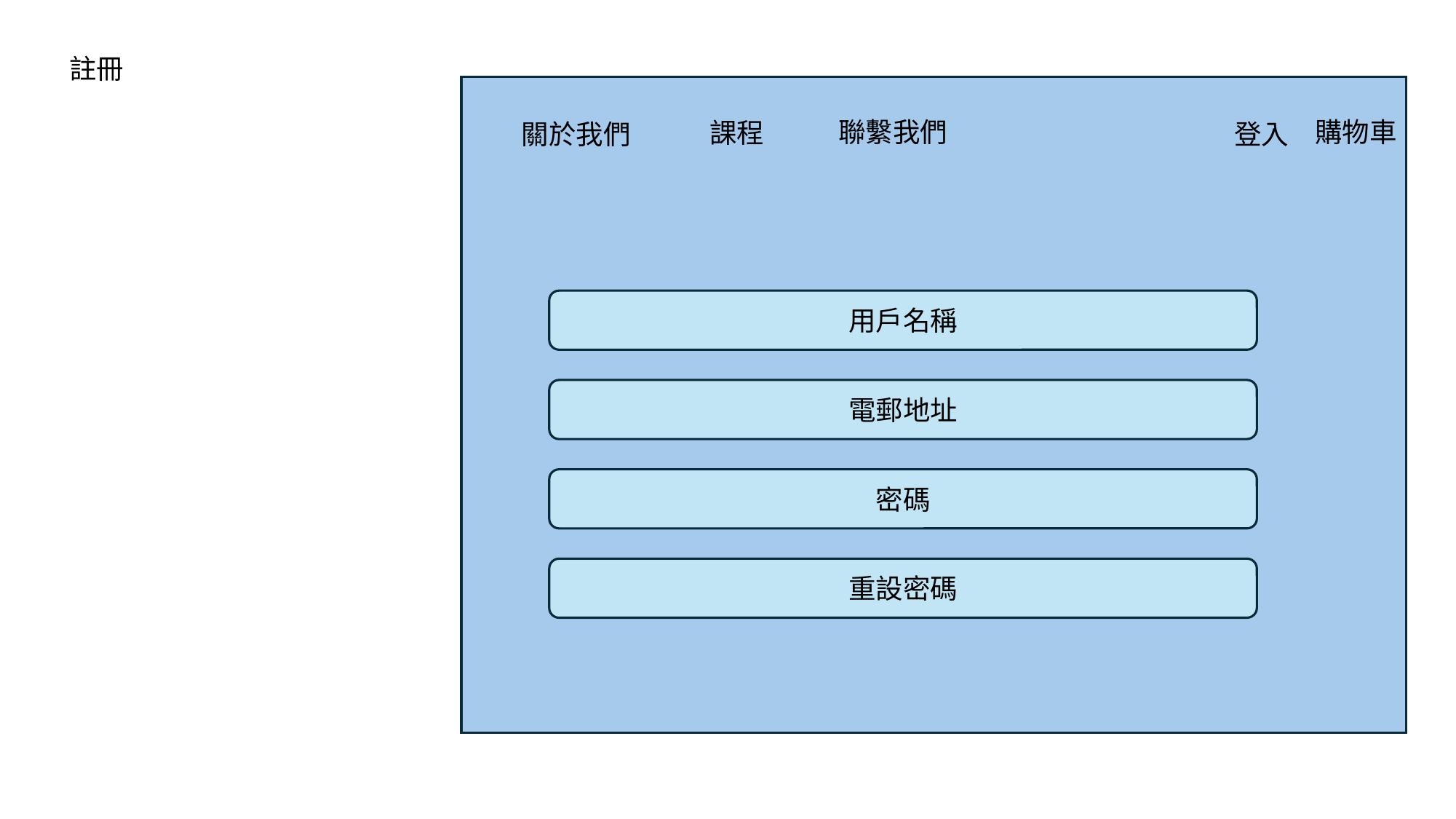

註冊

課程
關於我們
聯繫我們
購物車
登入
用戶名稱
電郵地址
密碼
重設密碼